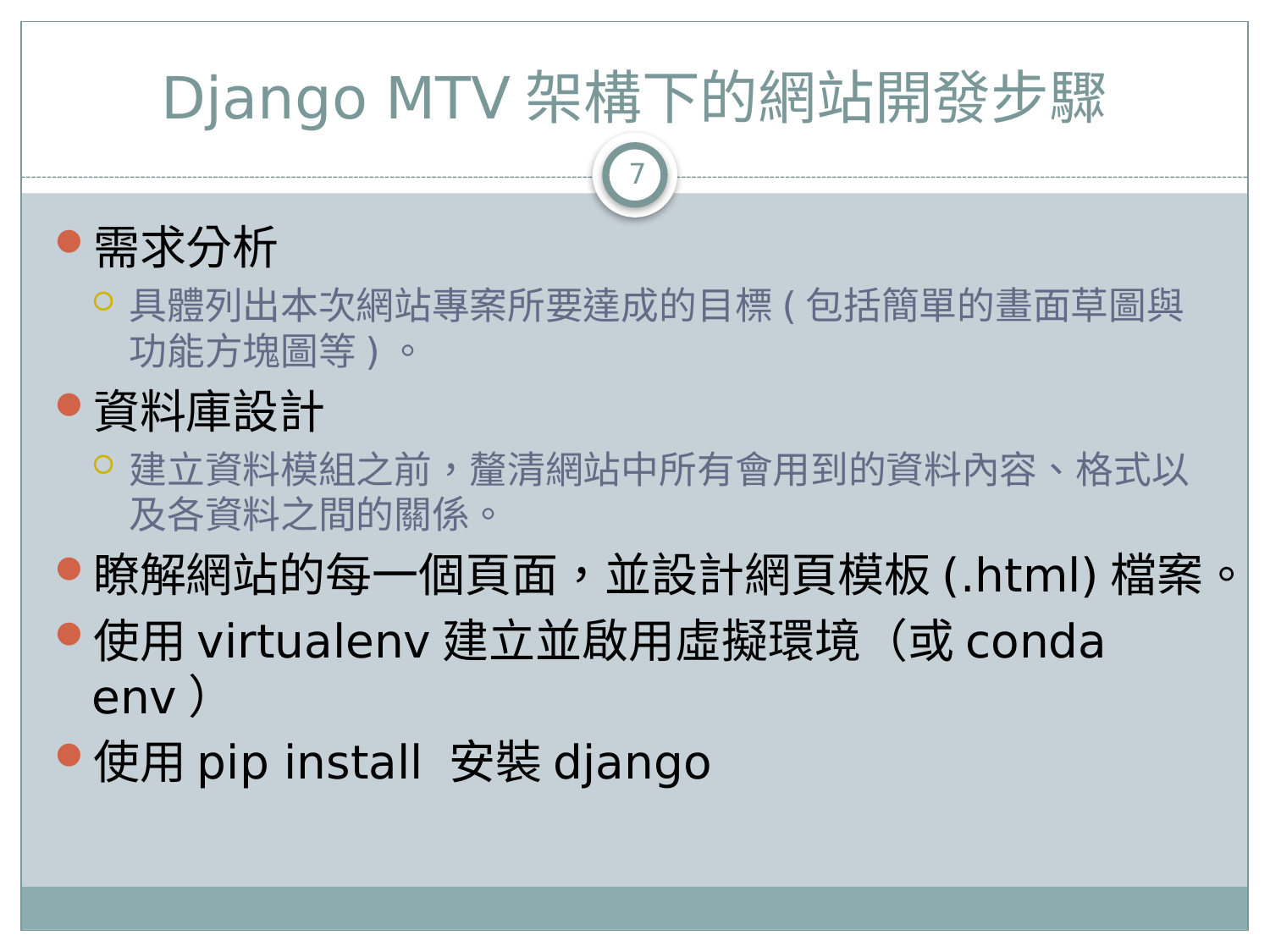

# Django MTV架構下的網站開發步驟
7
需求分析
具體列出本次網站專案所要達成的目標(包括簡單的畫面草圖與功能方塊圖等)。
資料庫設計
建立資料模組之前，釐清網站中所有會用到的資料內容、格式以及各資料之間的關係。
瞭解網站的每一個頁面，並設計網頁模板(.html)檔案。
使用virtualenv建立並啟用虛擬環境（或conda env）
使用pip install 安裝django